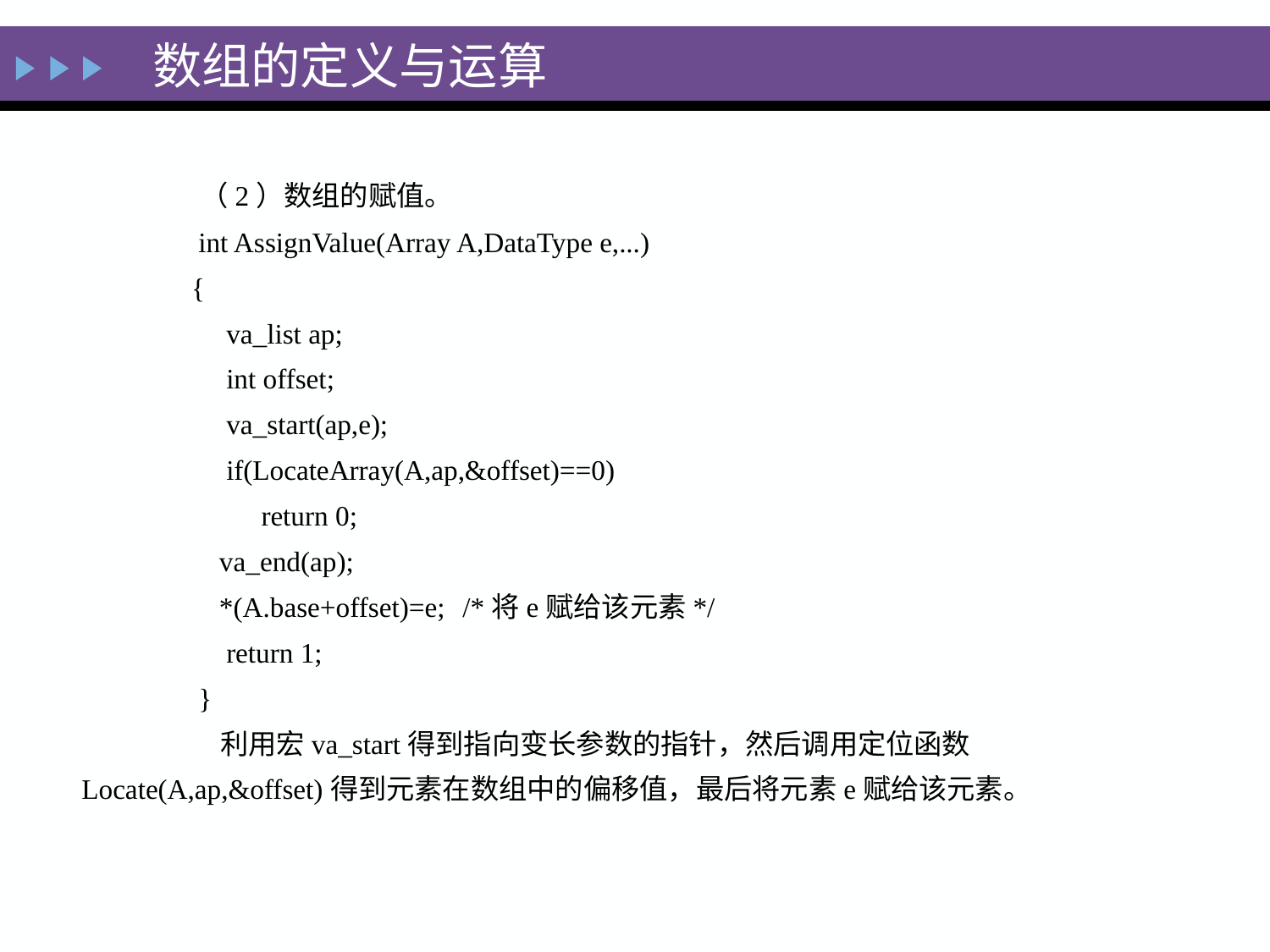

# 数组的定义与运算
     （2）数组的赋值。
      int AssignValue(Array A,DataType e,...)
     {
          va_list ap;
          int offset;
          va_start(ap,e);
          if(LocateArray(A,ap,&offset)==0)
               return 0;
         va_end(ap);
         *(A.base+offset)=e; 	/*将e赋给该元素*/
          return 1;
      }
         利用宏va_start得到指向变长参数的指针，然后调用定位函数Locate(A,ap,&offset)得到元素在数组中的偏移值，最后将元素e赋给该元素。